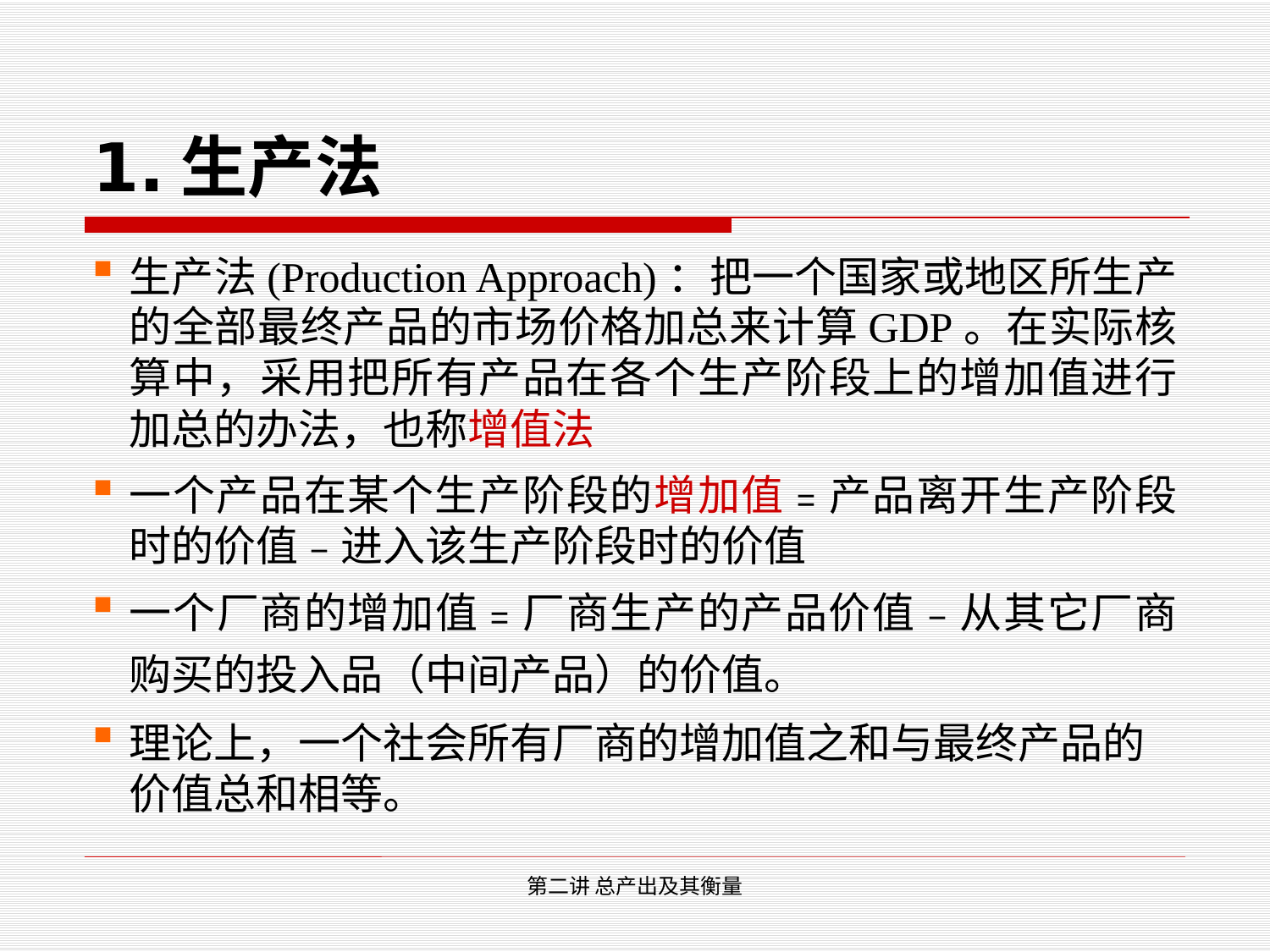

# 1.生产法
生产法(Production Approach)：把一个国家或地区所生产的全部最终产品的市场价格加总来计算GDP。在实际核算中，采用把所有产品在各个生产阶段上的增加值进行加总的办法，也称增值法
一个产品在某个生产阶段的增加值﹦产品离开生产阶段时的价值﹣进入该生产阶段时的价值
一个厂商的增加值﹦厂商生产的产品价值﹣从其它厂商购买的投入品（中间产品）的价值。
理论上，一个社会所有厂商的增加值之和与最终产品的价值总和相等。
第二讲 总产出及其衡量